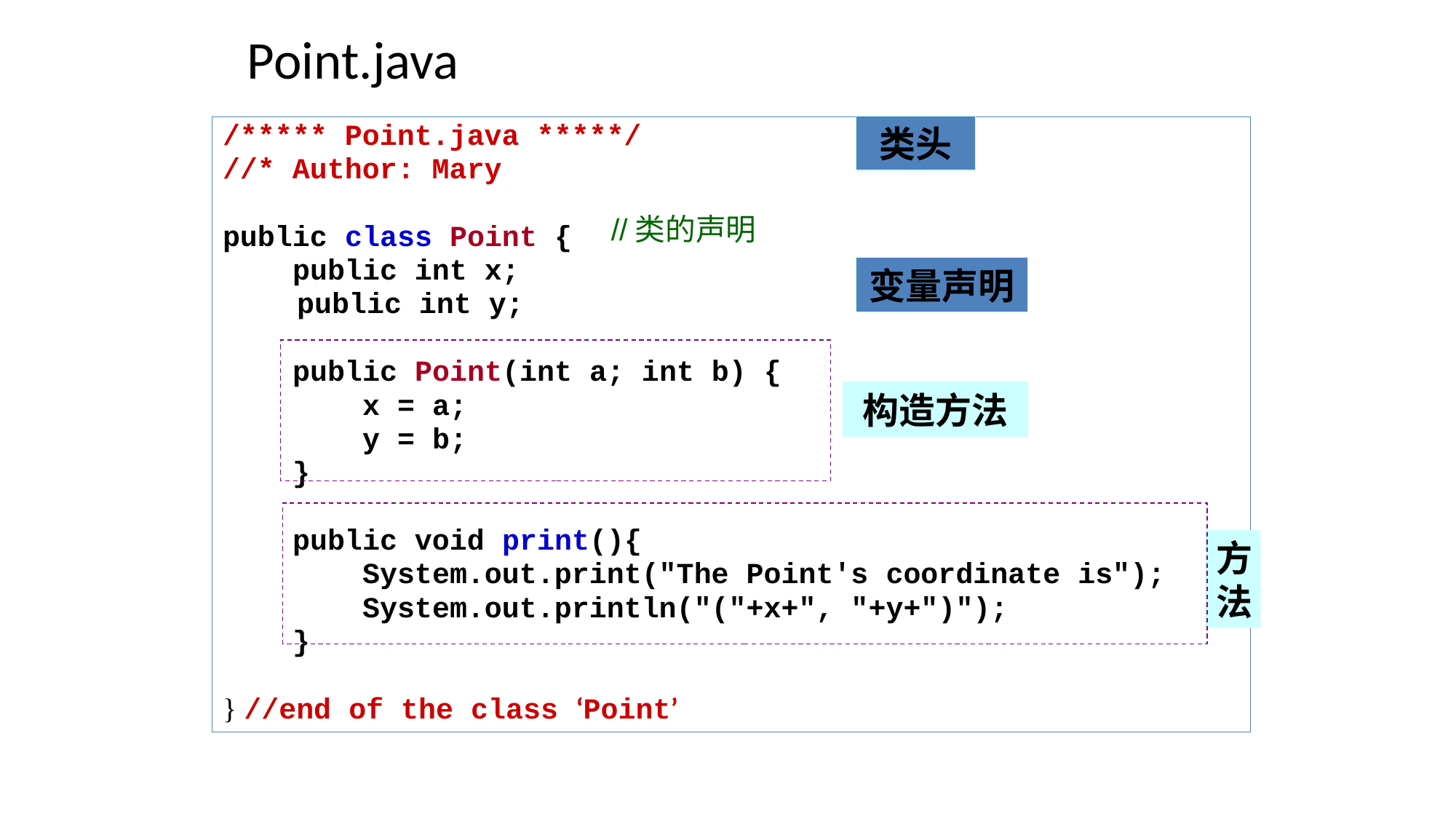

# Point.java
类头
/***** Point.java *****/
//* Author: Mary

public class Point {
    public int x;
	  public int y;

    public Point(int a; int b) {
        x = a;
        y = b;
    }

    public void print(){
        System.out.print("The Point's coordinate is");
        System.out.println("("+x+", "+y+")");
    }

} //end of the class ‘Point’
//类的声明
变量声明

构造方法

方法
14